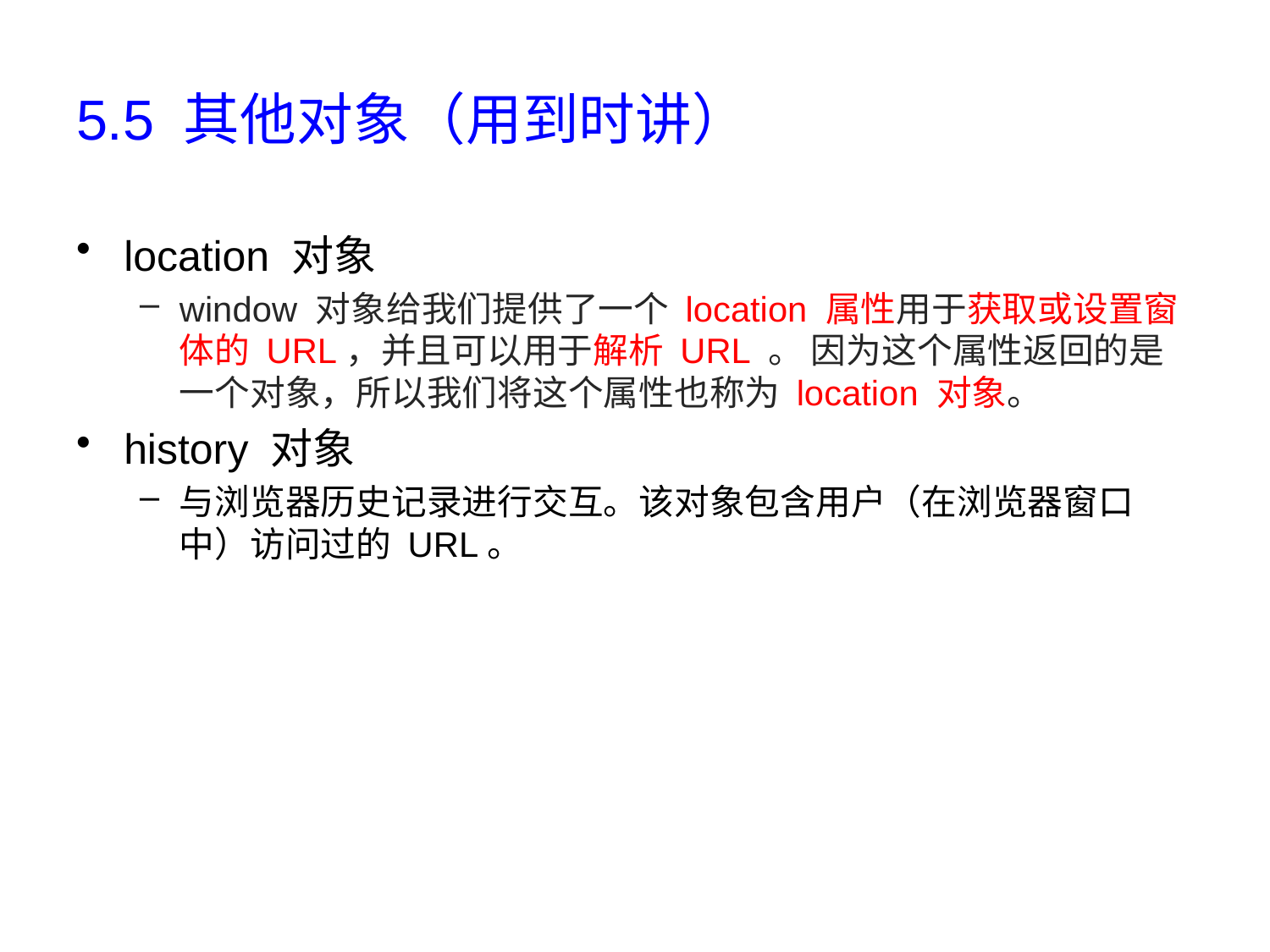

# 5.5 其他对象（用到时讲）
location 对象
window 对象给我们提供了一个 location 属性用于获取或设置窗体的 URL，并且可以用于解析 URL 。 因为这个属性返回的是一个对象，所以我们将这个属性也称为 location 对象。
history 对象
与浏览器历史记录进行交互。该对象包含用户（在浏览器窗口中）访问过的 URL。